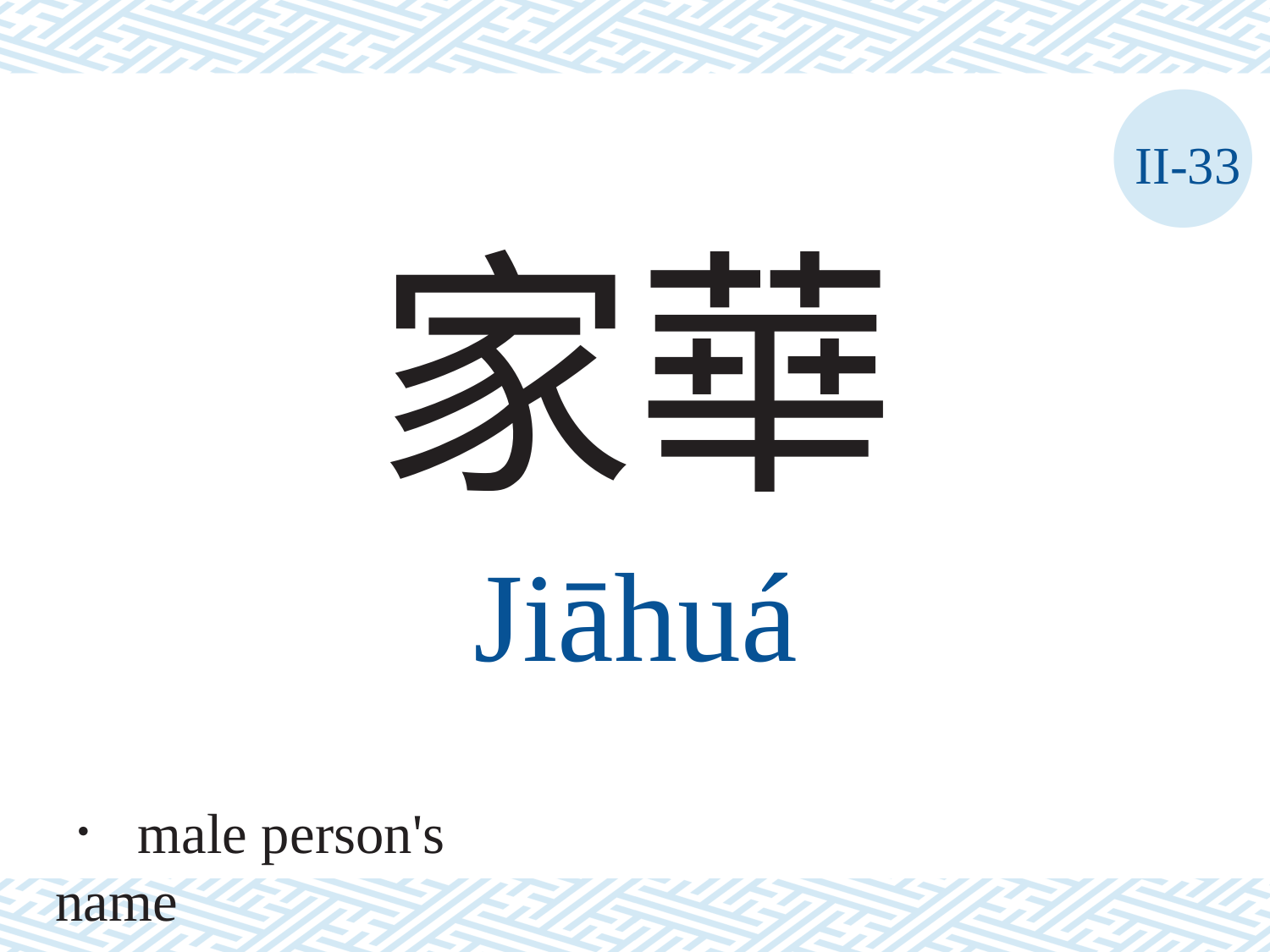

II-33
家華
Jiāhuá
． male person's name